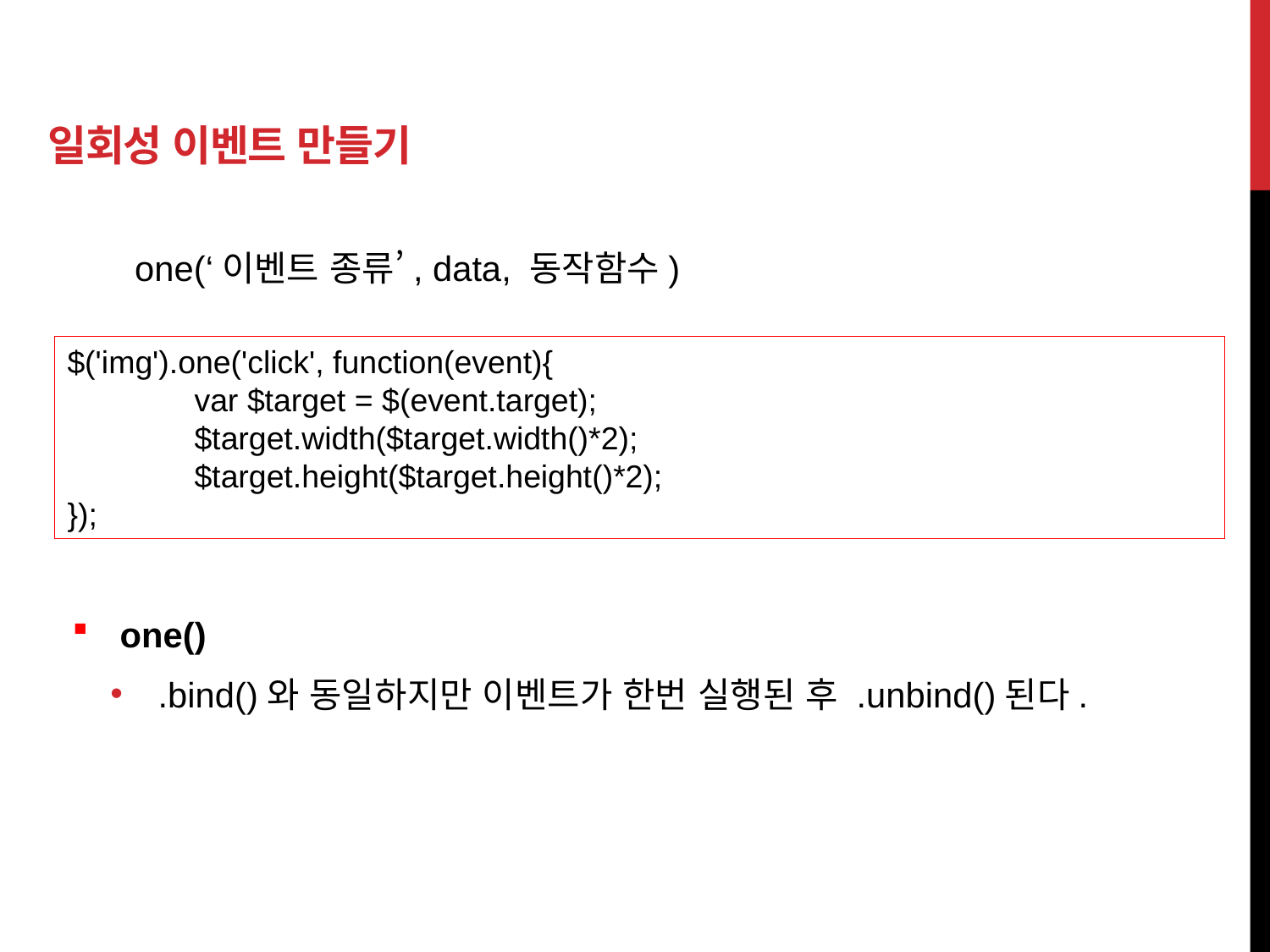

# 일회성 이벤트 만들기
one(‘이벤트 종류’, data, 동작함수)
$('img').one('click', function(event){
var $target = $(event.target);
$target.width($target.width()*2);
$target.height($target.height()*2);
});
one()
.bind()와 동일하지만 이벤트가 한번 실행된 후 .unbind()된다.